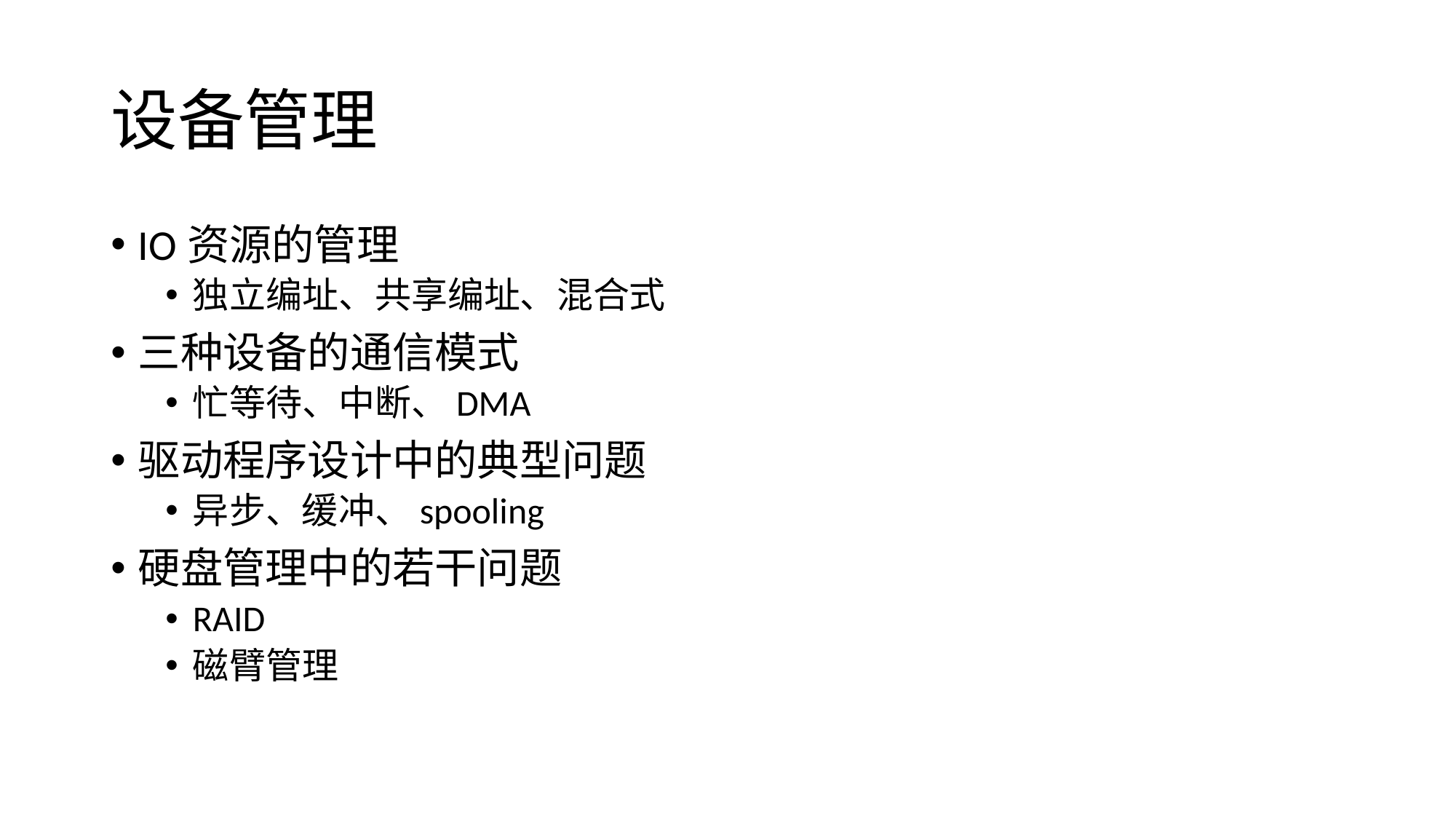

# 设备管理
IO资源的管理
独立编址、共享编址、混合式
三种设备的通信模式
忙等待、中断、DMA
驱动程序设计中的典型问题
异步、缓冲、spooling
硬盘管理中的若干问题
RAID
磁臂管理